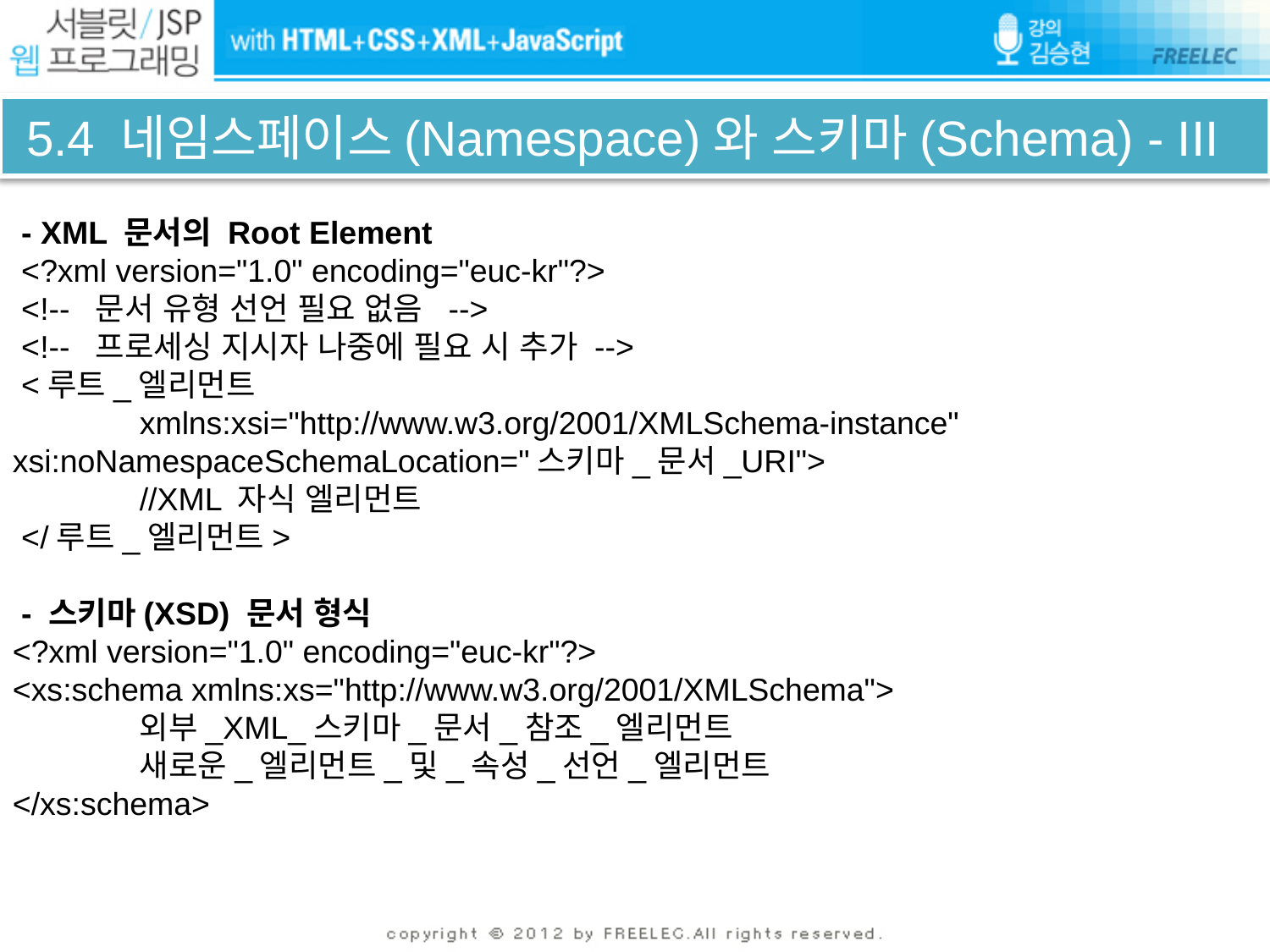

# 5.4 네임스페이스(Namespace)와 스키마(Schema) - III
 - XML 문서의 Root Element
 <?xml version="1.0" encoding="euc-kr"?>
 <!--  문서 유형 선언 필요 없음  -->
 <!--  프로세싱 지시자 나중에 필요 시 추가 -->
 <루트_엘리먼트
	xmlns:xsi="http://www.w3.org/2001/XMLSchema-instance" 	xsi:noNamespaceSchemaLocation="스키마_문서_URI">
	//XML 자식 엘리먼트
 </루트_엘리먼트>

 - 스키마(XSD) 문서 형식
<?xml version="1.0" encoding="euc-kr"?>
<xs:schema xmlns:xs="http://www.w3.org/2001/XMLSchema">
	외부_XML_스키마_문서_참조_엘리먼트
	새로운_엘리먼트_및_속성_선언_엘리먼트
</xs:schema>